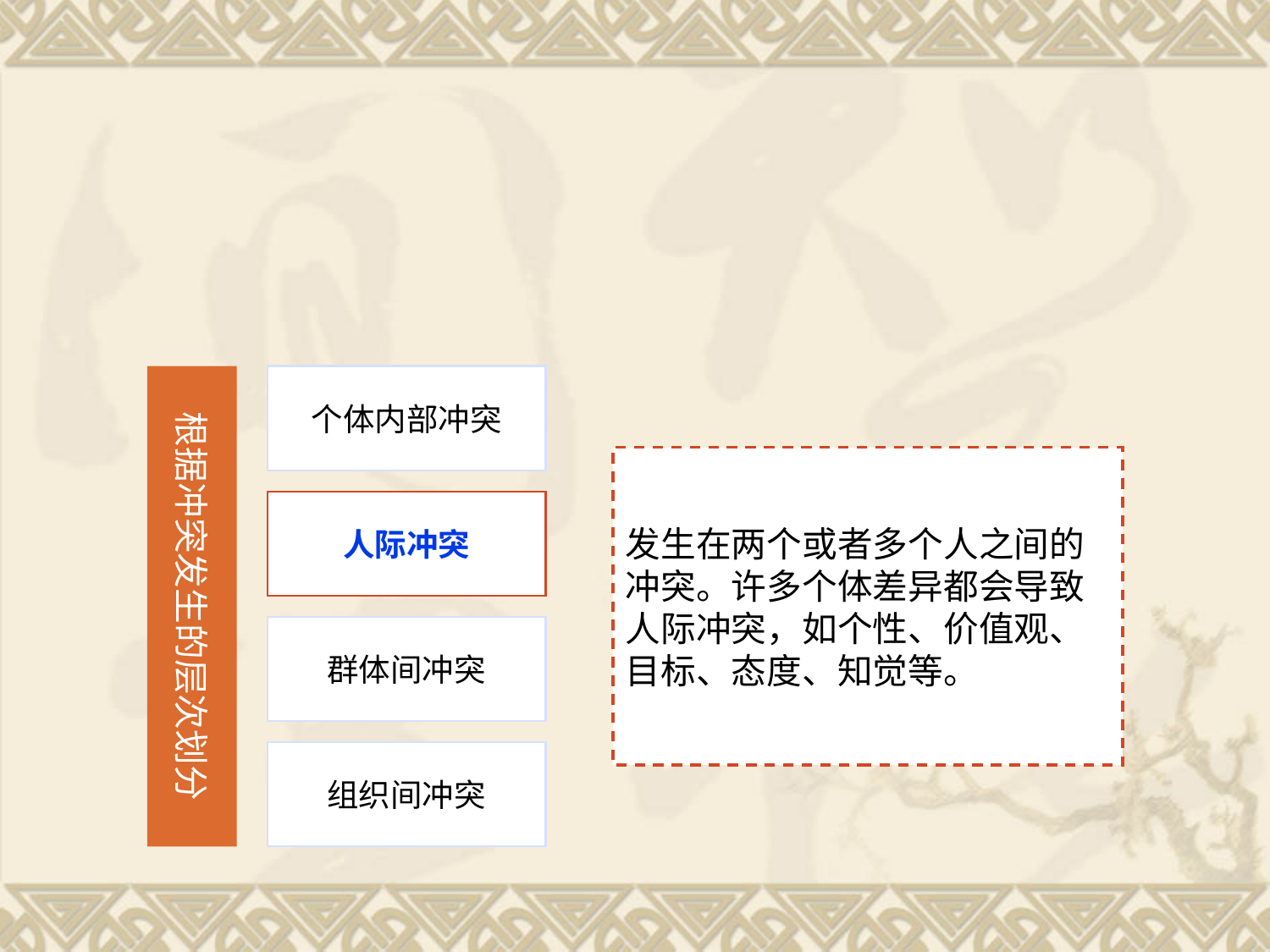

#

根据冲突发生的层次划分
个体内部冲突
发生在两个或者多个人之间的冲突。许多个体差异都会导致人际冲突，如个性、价值观、目标、态度、知觉等。
人际冲突
群体间冲突
组织间冲突